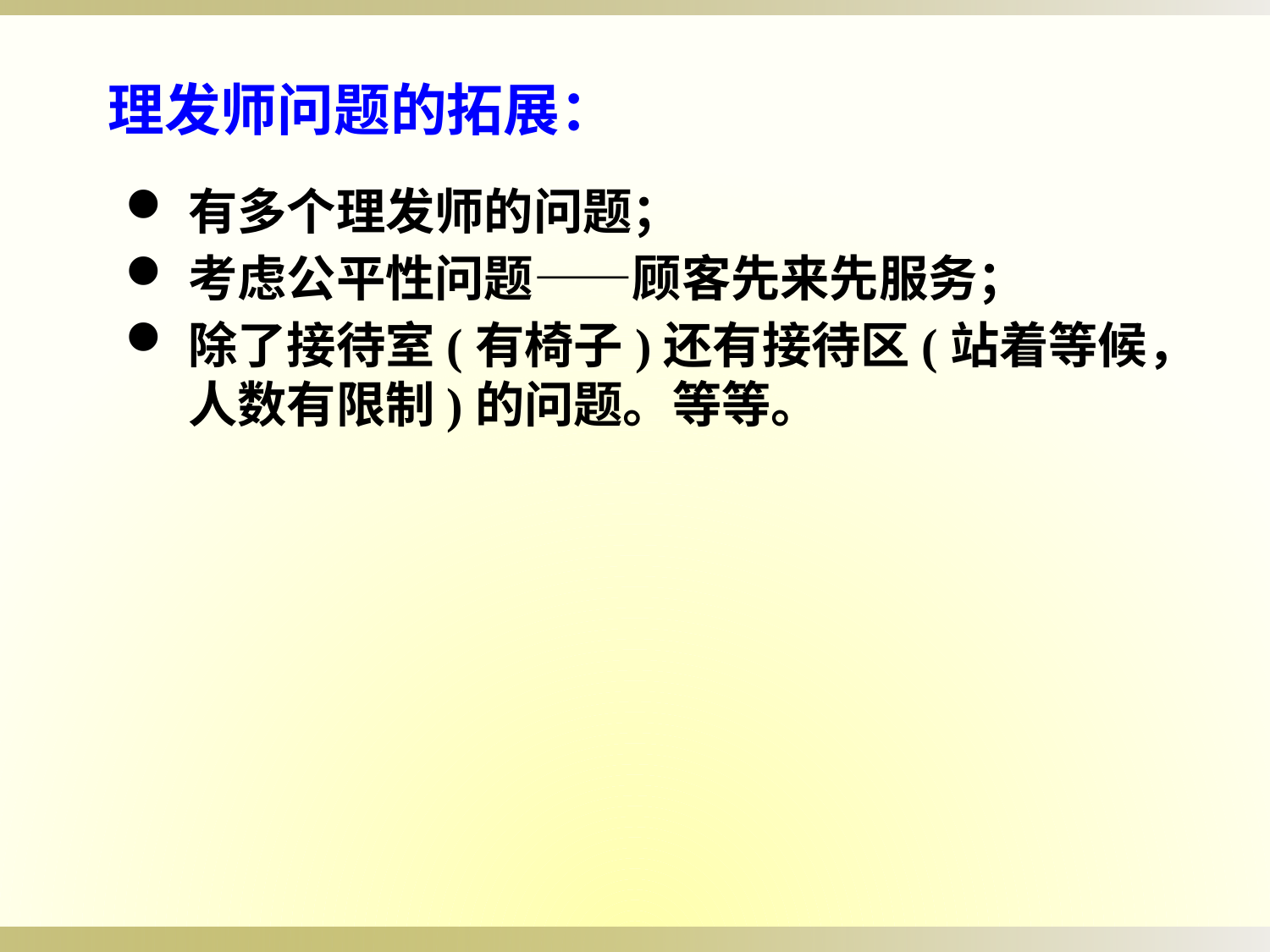

理发师问题的拓展：
有多个理发师的问题；
考虑公平性问题——顾客先来先服务；
除了接待室(有椅子)还有接待区(站着等候，人数有限制)的问题。等等。
91